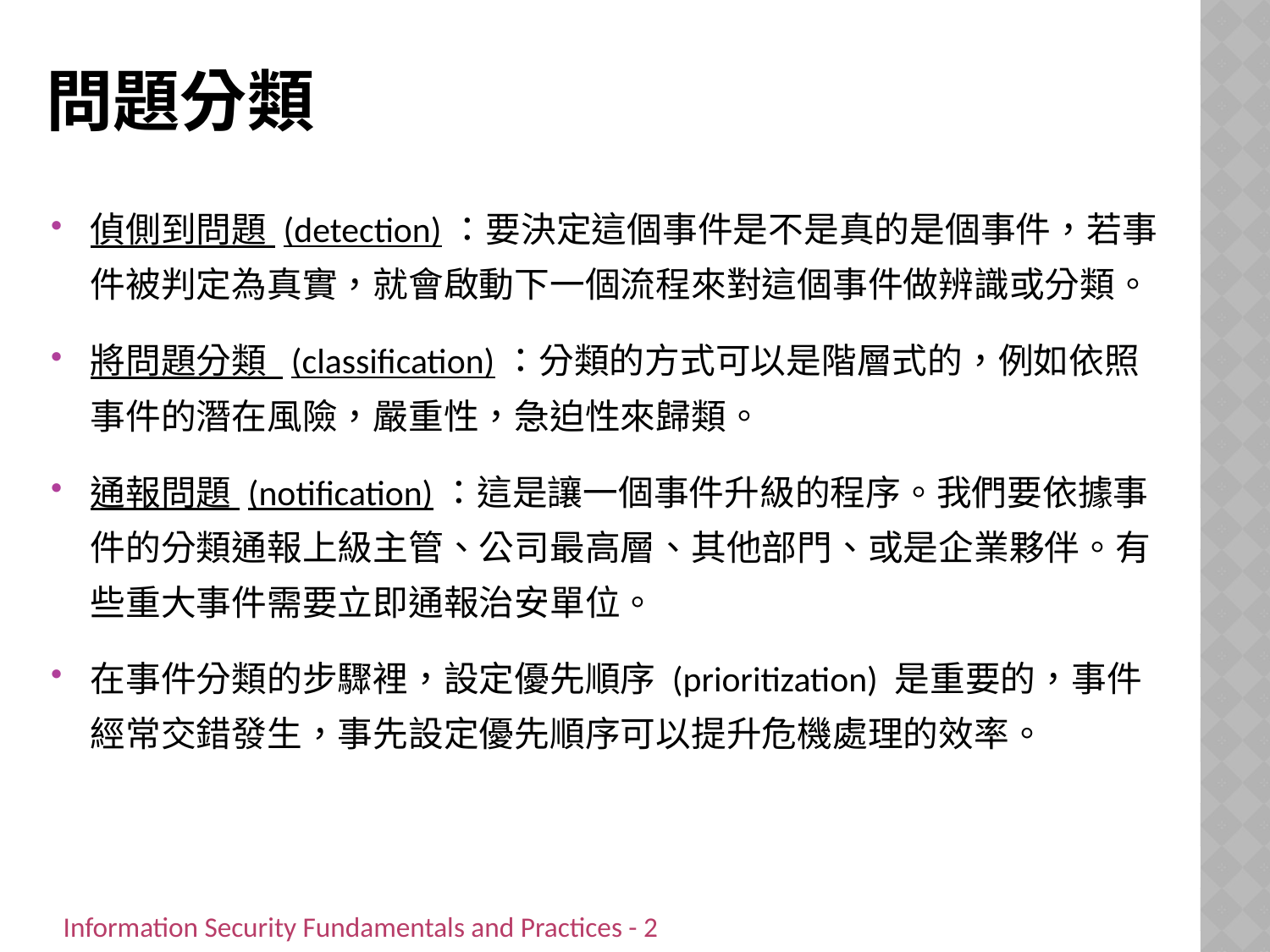

# 問題分類
偵側到問題 (detection)：要決定這個事件是不是真的是個事件，若事件被判定為真實，就會啟動下一個流程來對這個事件做辨識或分類。
將問題分類  (classification)：分類的方式可以是階層式的，例如依照事件的潛在風險，嚴重性，急迫性來歸類。
通報問題 (notification)：這是讓一個事件升級的程序。我們要依據事件的分類通報上級主管、公司最高層、其他部門、或是企業夥伴。有些重大事件需要立即通報治安單位。
在事件分類的步驟裡，設定優先順序 (prioritization) 是重要的，事件經常交錯發生，事先設定優先順序可以提升危機處理的效率。